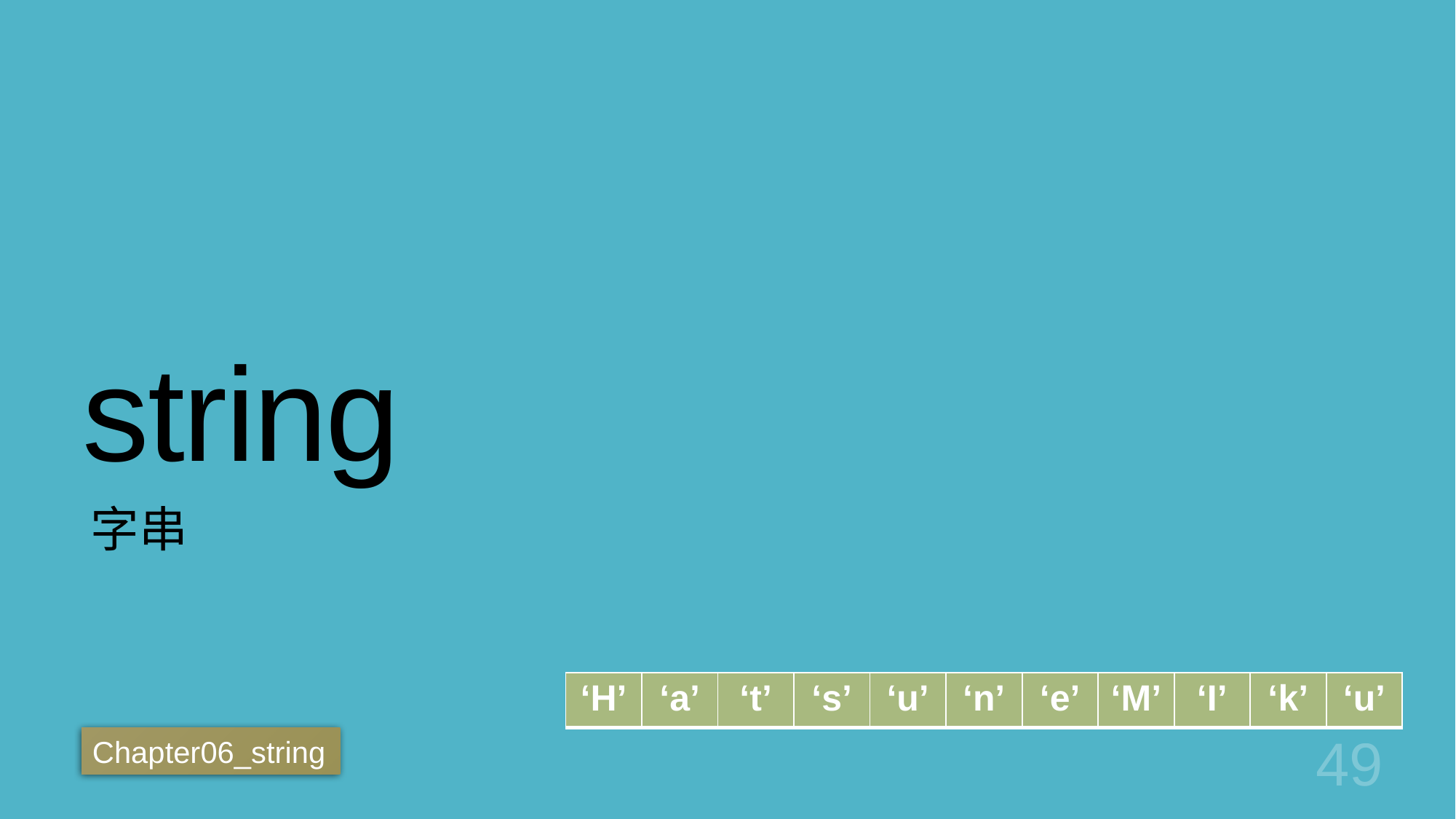

# string
字串
49
| ‘H’ | ‘a’ | ‘t’ | ‘s’ | ‘u’ | ‘n’ | ‘e’ | ‘M’ | ‘I’ | ‘k’ | ‘u’ |
| --- | --- | --- | --- | --- | --- | --- | --- | --- | --- | --- |
Chapter06_string